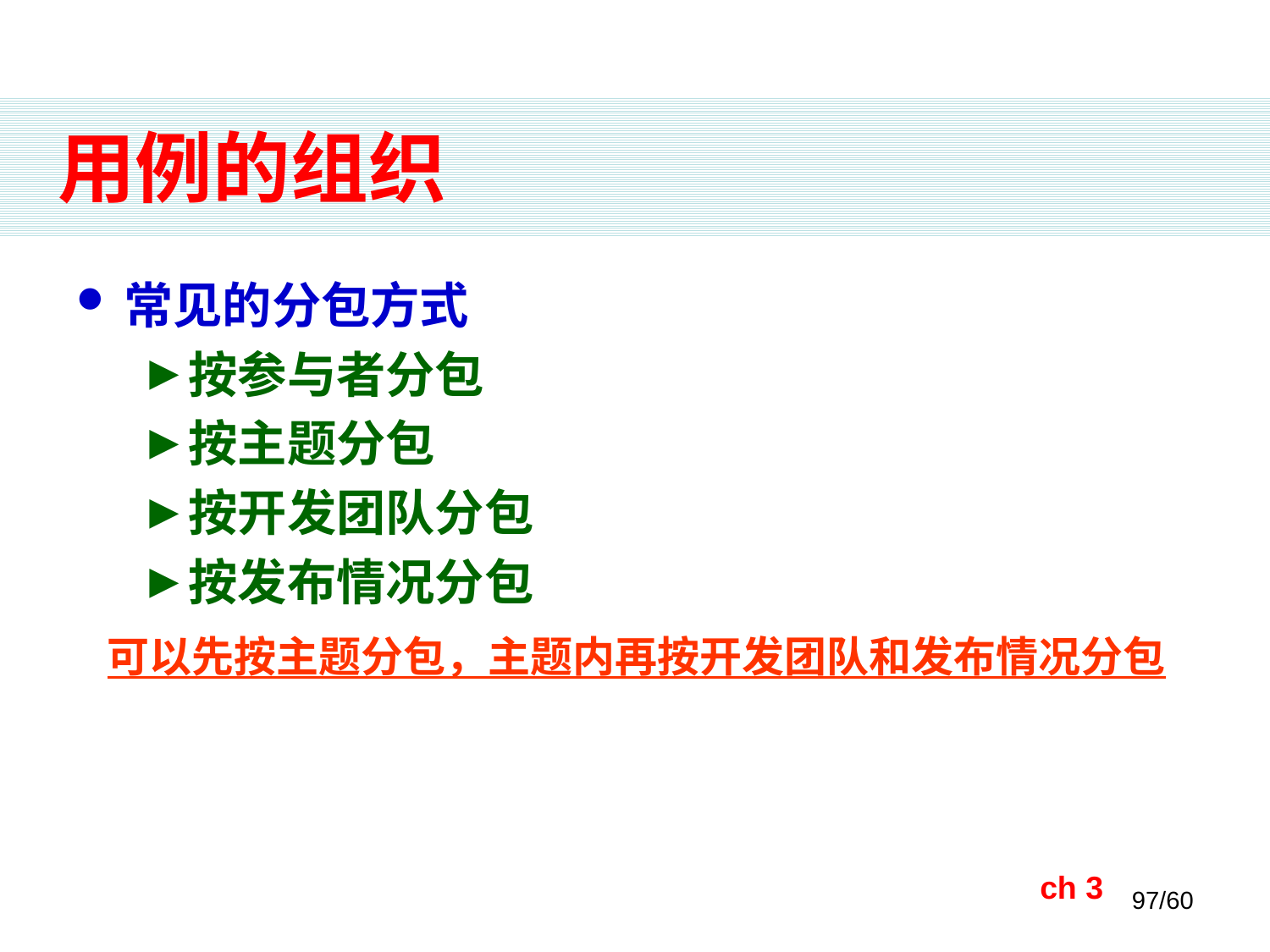

# 用例的组织

常见的分包方式
按参与者分包
按主题分包
按开发团队分包
按发布情况分包
可以先按主题分包，主题内再按开发团队和发布情况分包
ch 3
97/60